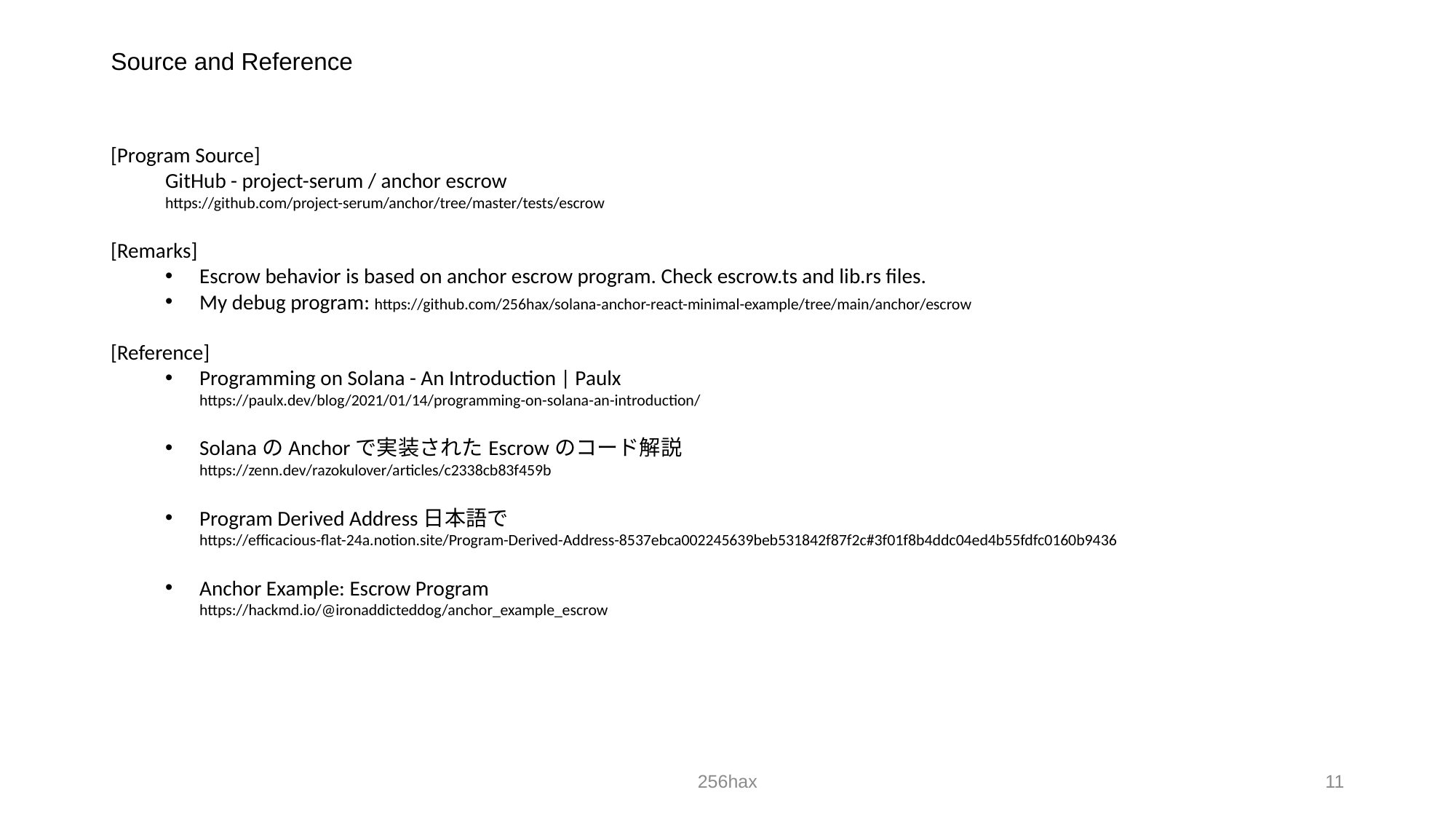

# Source and Reference
[Program Source]
GitHub - project-serum / anchor escrow
https://github.com/project-serum/anchor/tree/master/tests/escrow

[Remarks]
Escrow behavior is based on anchor escrow program. Check escrow.ts and lib.rs files.
My debug program: https://github.com/256hax/solana-anchor-react-minimal-example/tree/main/anchor/escrow

[Reference]
Programming on Solana - An Introduction | Paulx
https://paulx.dev/blog/2021/01/14/programming-on-solana-an-introduction/

SolanaのAnchorで実装されたEscrowのコード解説
https://zenn.dev/razokulover/articles/c2338cb83f459b

Program Derived Address日本語で
https://efficacious-flat-24a.notion.site/Program-Derived-Address-8537ebca002245639beb531842f87f2c#3f01f8b4ddc04ed4b55fdfc0160b9436

Anchor Example: Escrow Program
https://hackmd.io/@ironaddicteddog/anchor_example_escrow
256hax
11